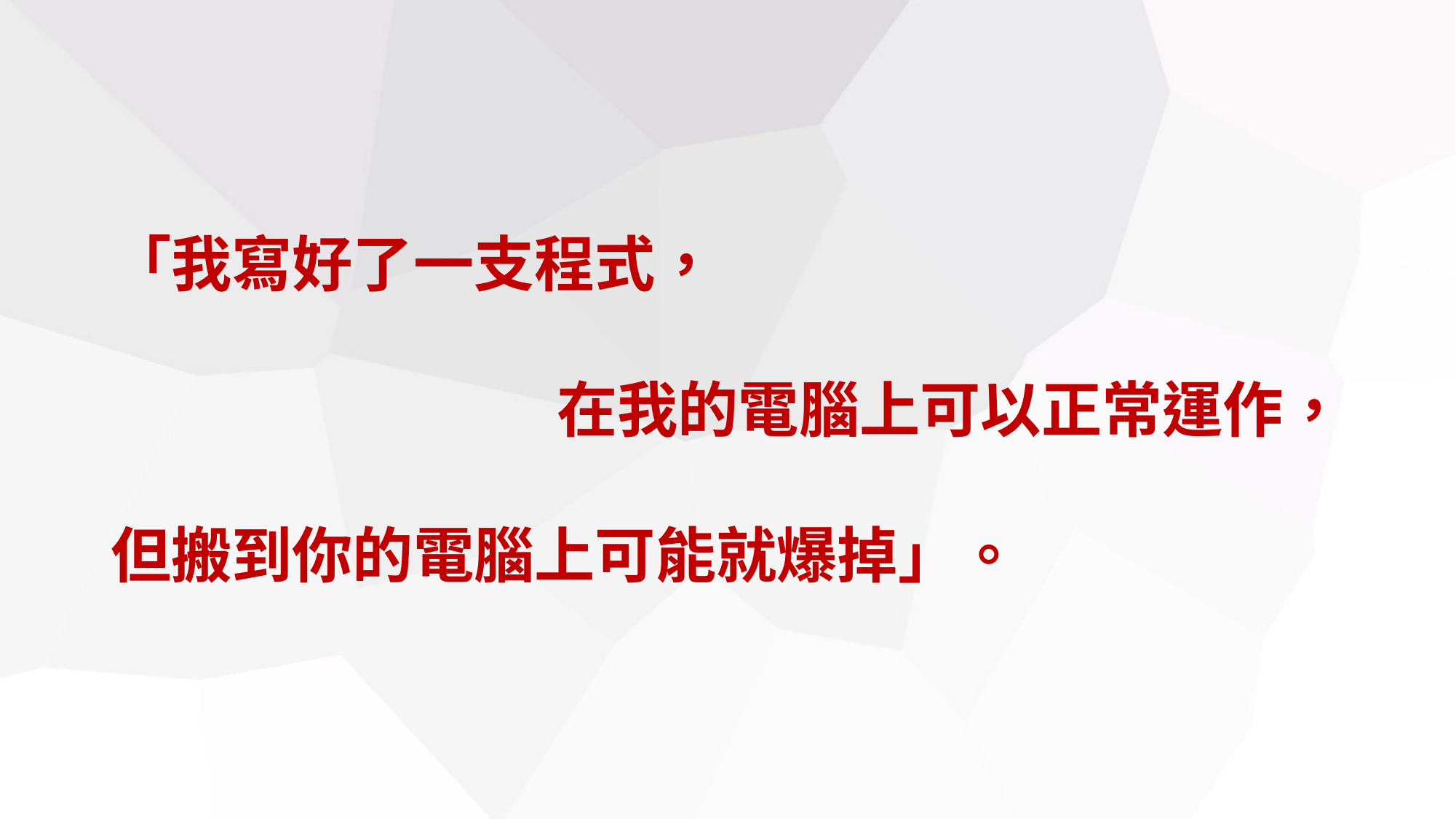

「我寫好了一支程式，

在我的電腦上可以正常運作，

但搬到你的電腦上可能就爆掉」。